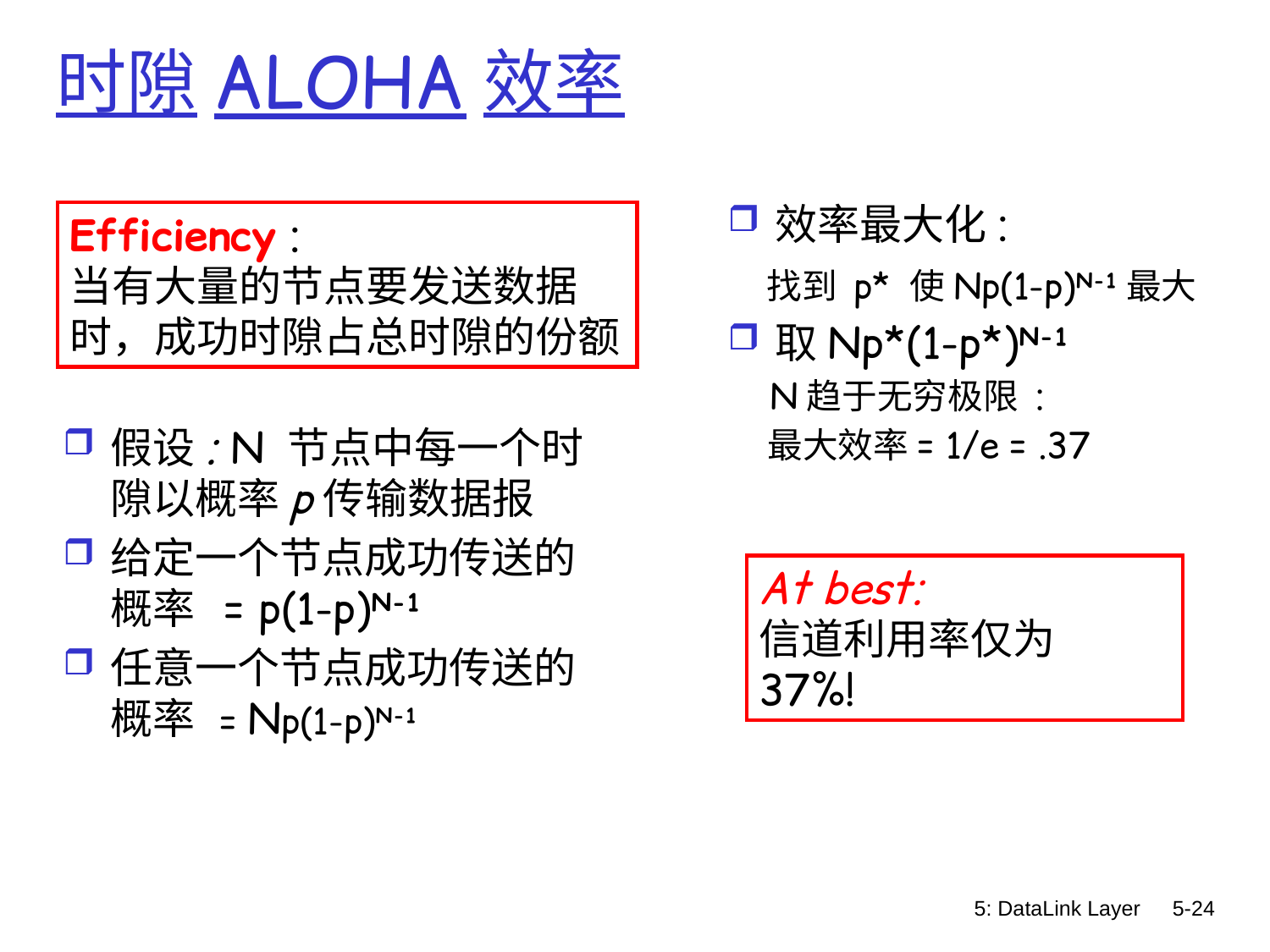

# 时隙ALOHA效率
效率最大化:
   找到 p* 使Np(1-p)N-1最大
取Np*(1-p*)N-1
    N趋于无穷极限 :
    最大效率= 1/e = .37
Efficiency :
当有大量的节点要发送数据时，成功时隙占总时隙的份额
假设: N 节点中每一个时隙以概率p传输数据报
给定一个节点成功传送的概率  = p(1-p)N-1
任意一个节点成功传送的概率  = Np(1-p)N-1

At best:
信道利用率仅为 37%!
5: DataLink Layer
5-24